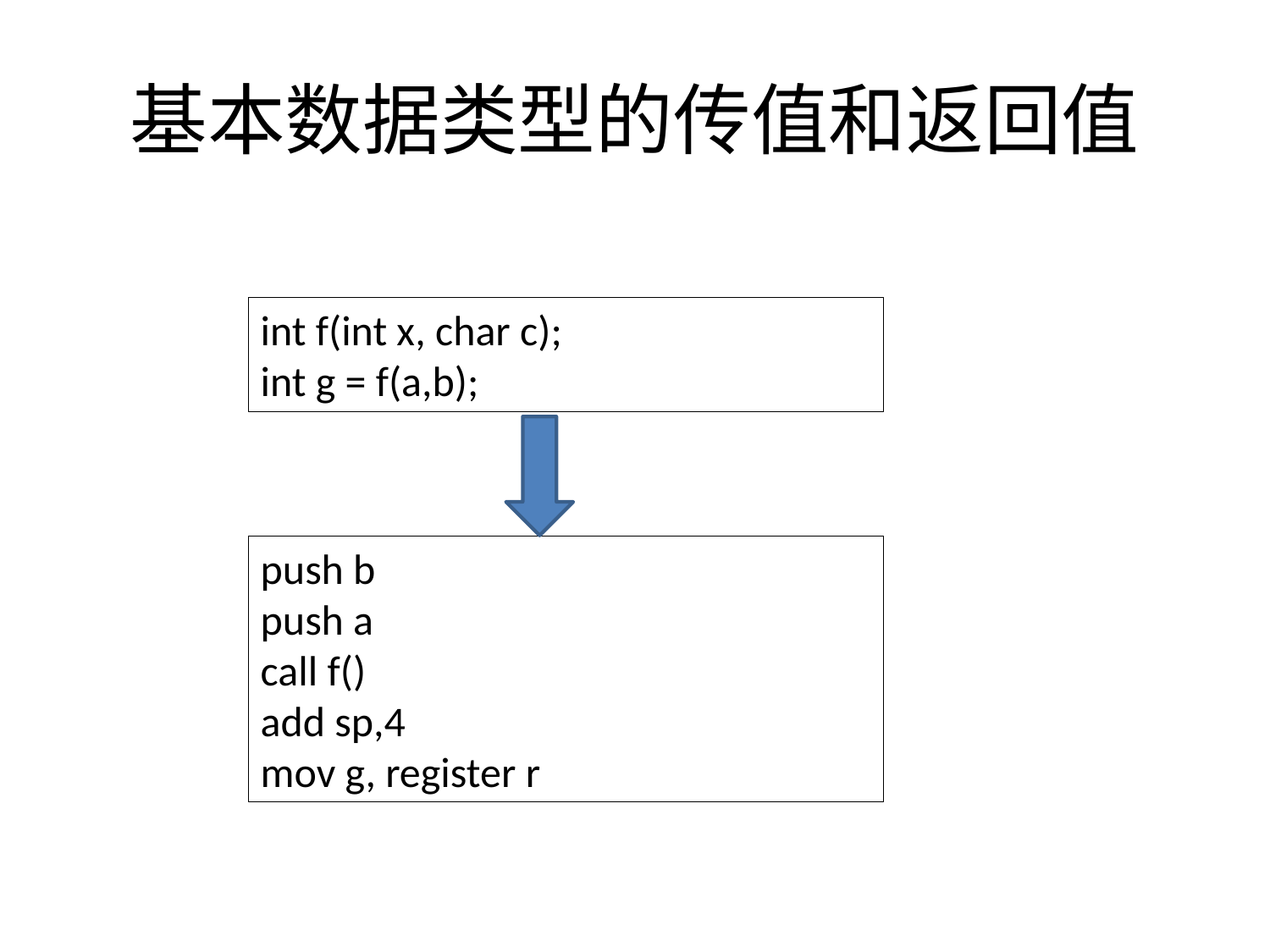

# 基本数据类型的传值和返回值
int f(int x, char c);
int g = f(a,b);

push b
push a
call f()
add sp,4
mov g, register r